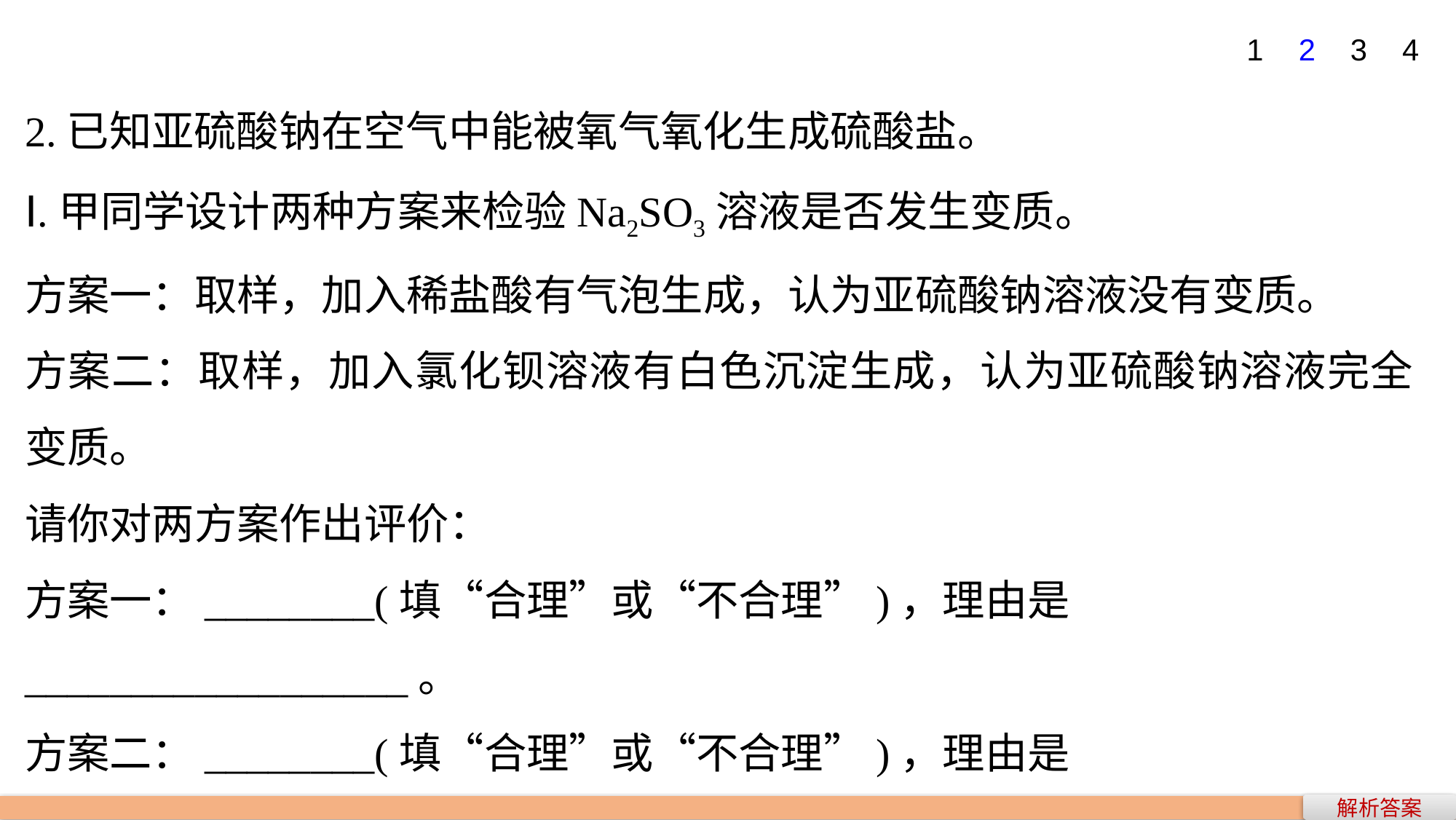

1
2
3
4
2.已知亚硫酸钠在空气中能被氧气氧化生成硫酸盐。
Ⅰ.甲同学设计两种方案来检验Na2SO3溶液是否发生变质。
方案一：取样，加入稀盐酸有气泡生成，认为亚硫酸钠溶液没有变质。
方案二：取样，加入氯化钡溶液有白色沉淀生成，认为亚硫酸钠溶液完全变质。
请你对两方案作出评价：
方案一：________(填“合理”或“不合理”)，理由是__________________。
方案二：________(填“合理”或“不合理”)，理由是__________________。
解析答案